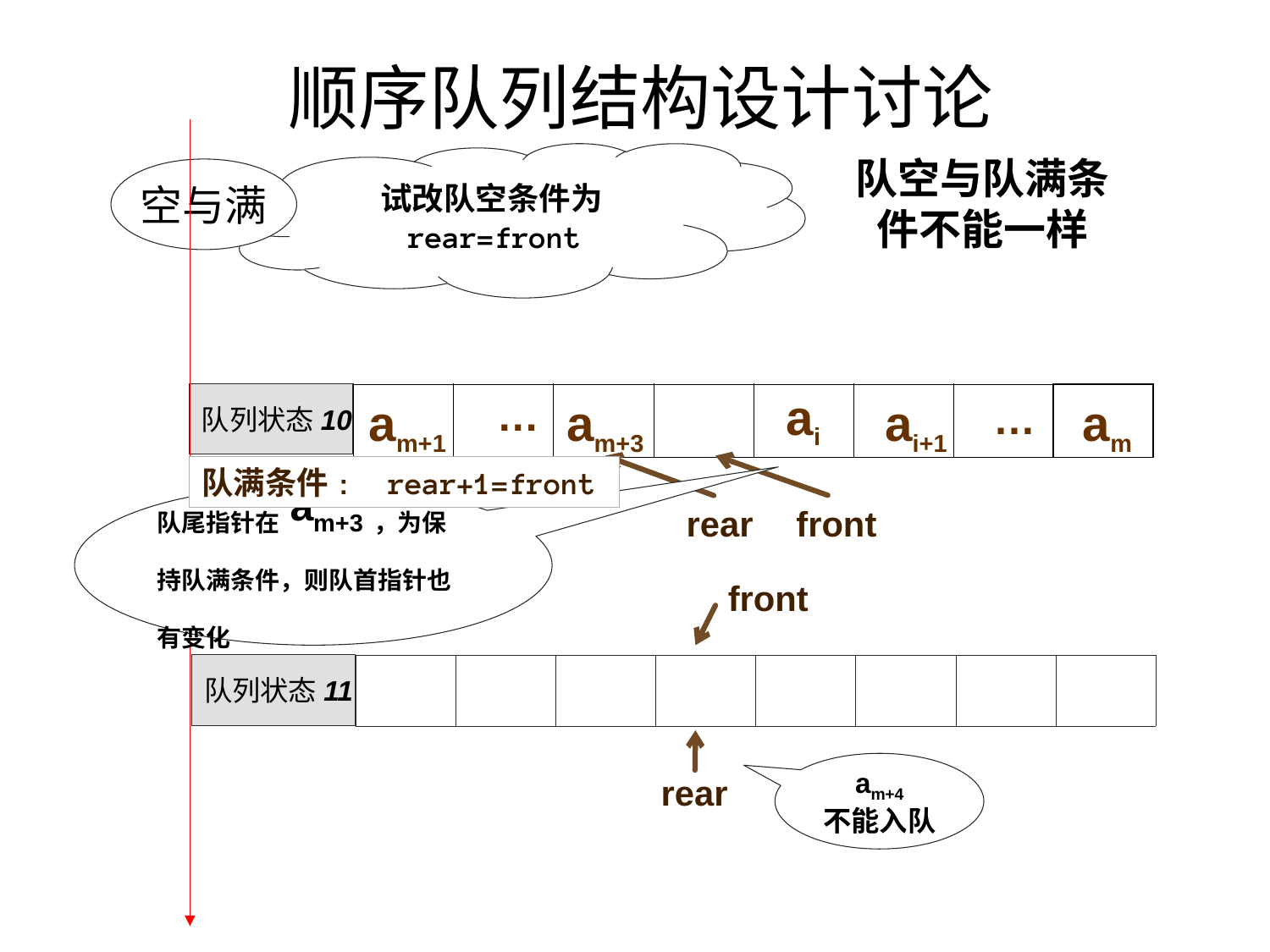

顺序队列结构设计讨论
试改队空条件为  rear=front
空与满
队空与队满条件不能一样
…
队列状态10
|  |  |  |  | ai |  |  |  |
| --- | --- | --- | --- | --- | --- | --- | --- |
am+1
am+3
ai+1
…
am

队满条件:  rear+1=front
队尾指针在am+3，为保持队满条件，则队首指针也有变化
rear
front
front

队列状态11
|  |  |  |  |  |  |  |  |
| --- | --- | --- | --- | --- | --- | --- | --- |

am+4
不能入队
rear